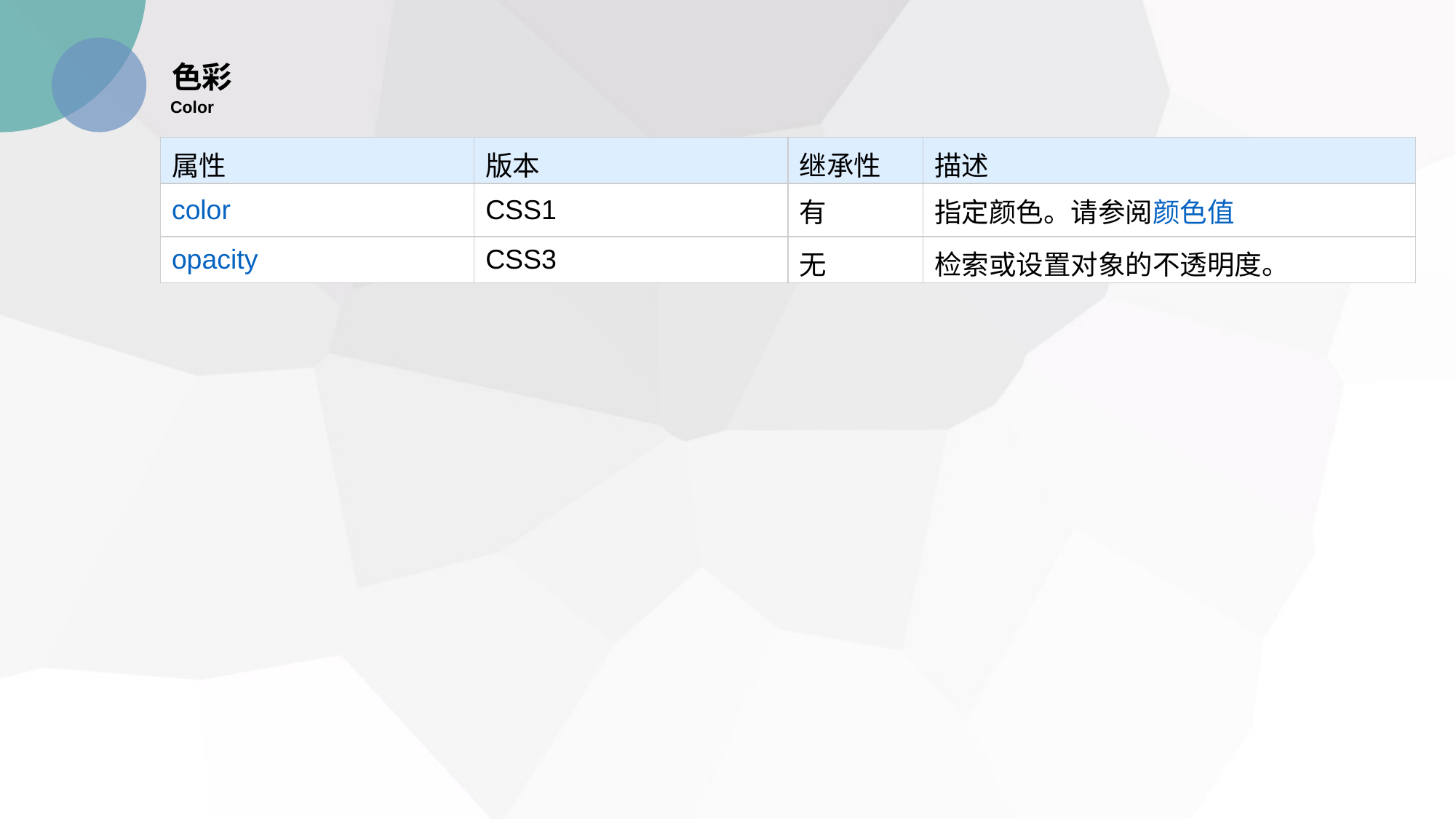

色彩

Color
| 属性 | 版本 | 继承性 | 描述 |
| --- | --- | --- | --- |
| color | CSS1 | 有 | 指定颜色。请参阅颜色值 |
| opacity | CSS3 | 无 | 检索或设置对象的不透明度。 |